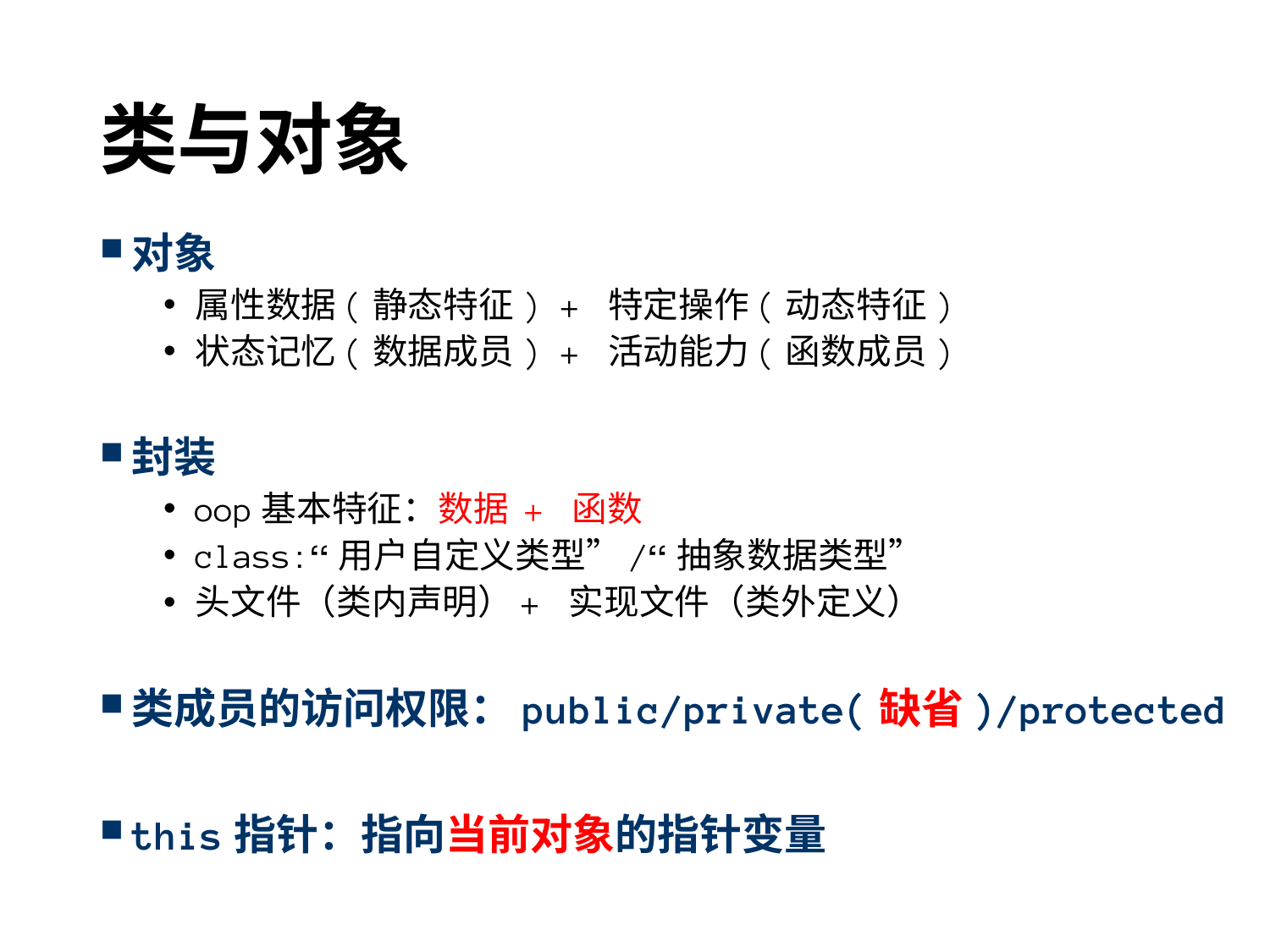

# 类与对象
对象
属性数据(静态特征) + 特定操作(动态特征)
状态记忆(数据成员) + 活动能力(函数成员)

封装
oop基本特征：数据 + 函数
class:“用户自定义类型”/“抽象数据类型”
头文件（类内声明）+ 实现文件（类外定义）

类成员的访问权限：public/private(缺省)/protected

this指针：指向当前对象的指针变量